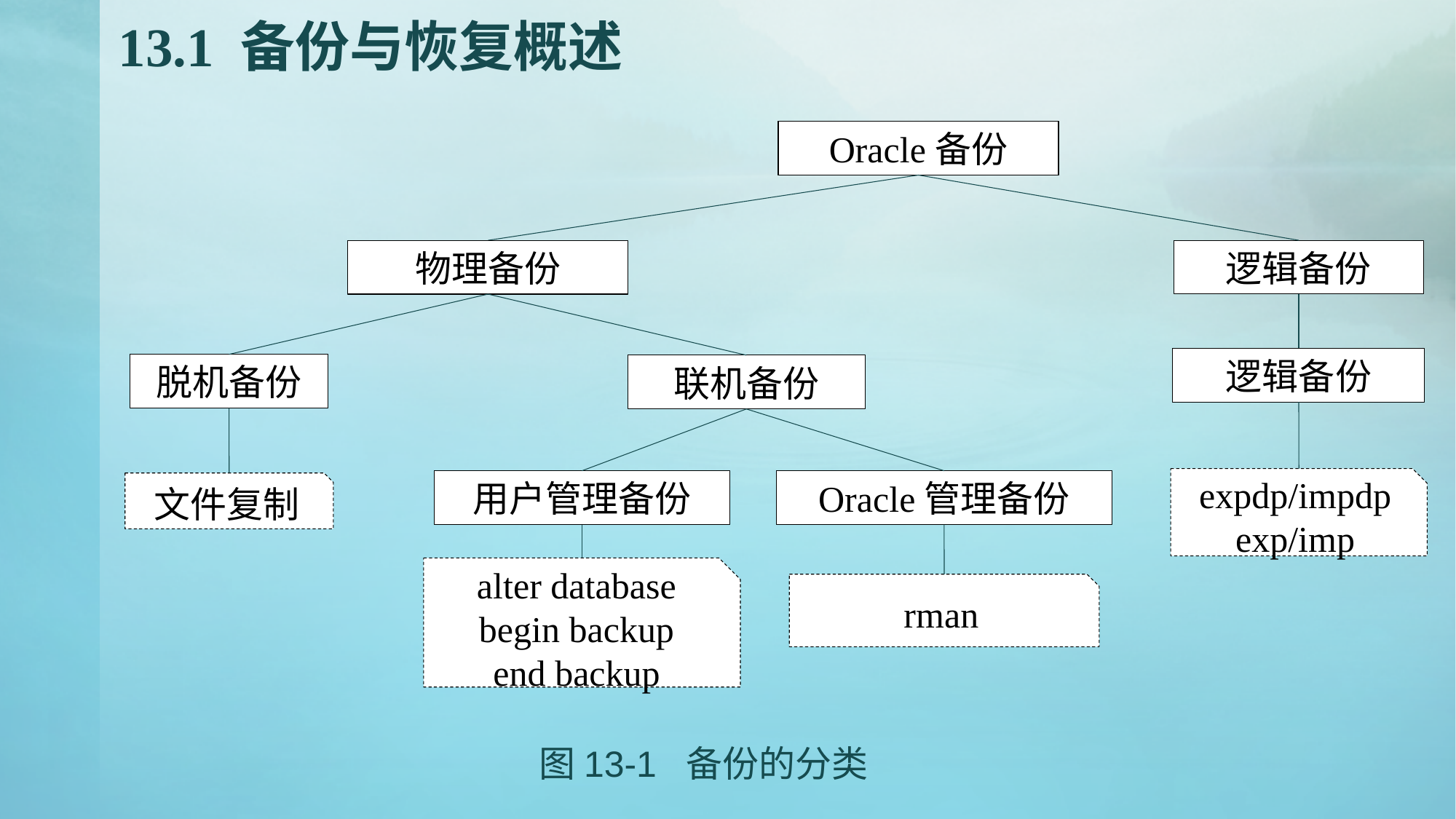

# 13.1 备份与恢复概述

Oracle备份
逻辑备份
物理备份
逻辑备份
脱机备份
联机备份
expdp/impdp
exp/imp
用户管理备份
Oracle管理备份
文件复制
alter database
begin backup
end backup
rman
图13-1  备份的分类